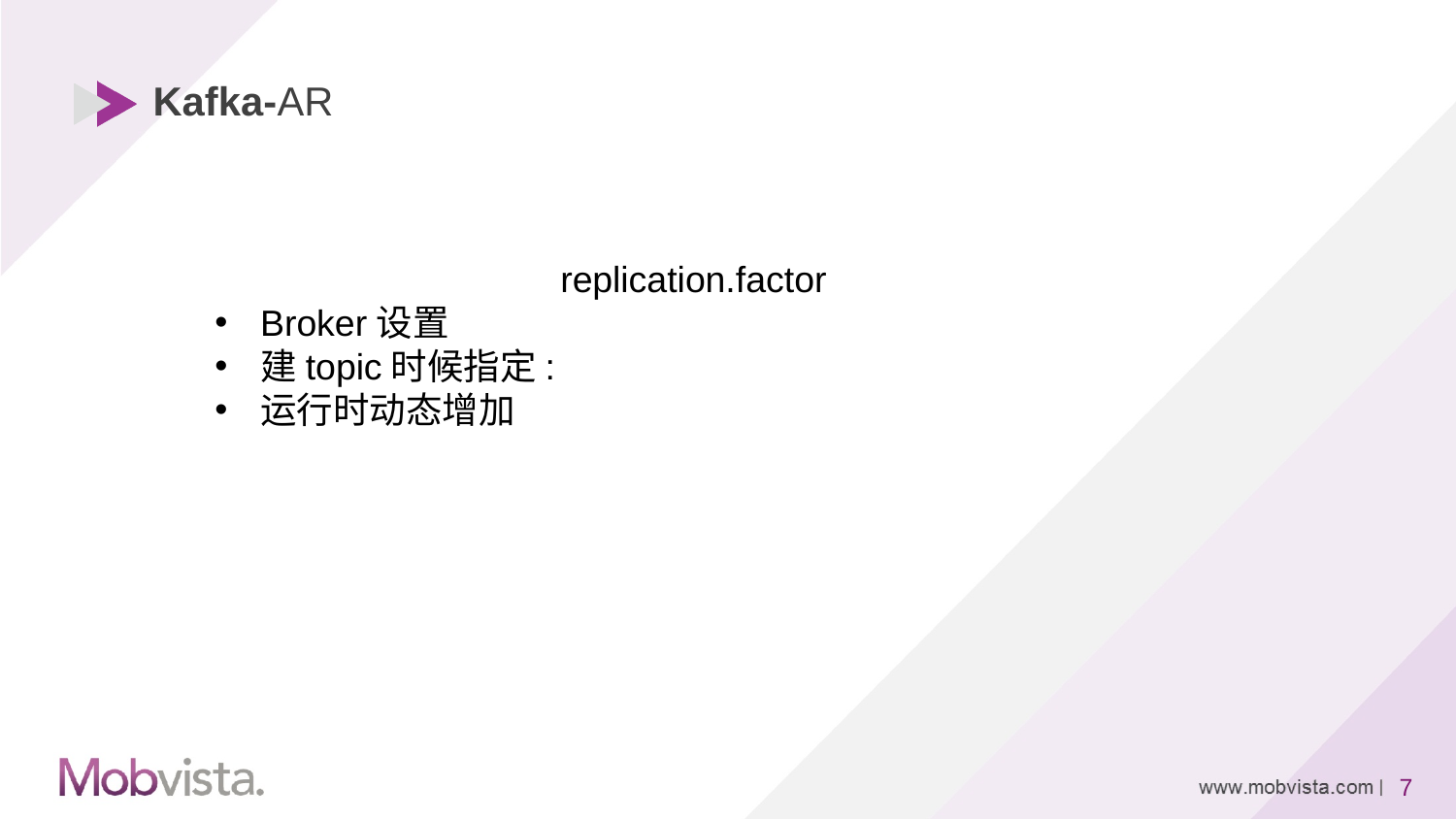

# Kafka-AR
replication.factor
Broker设置
建topic时候指定:
运行时动态增加
7